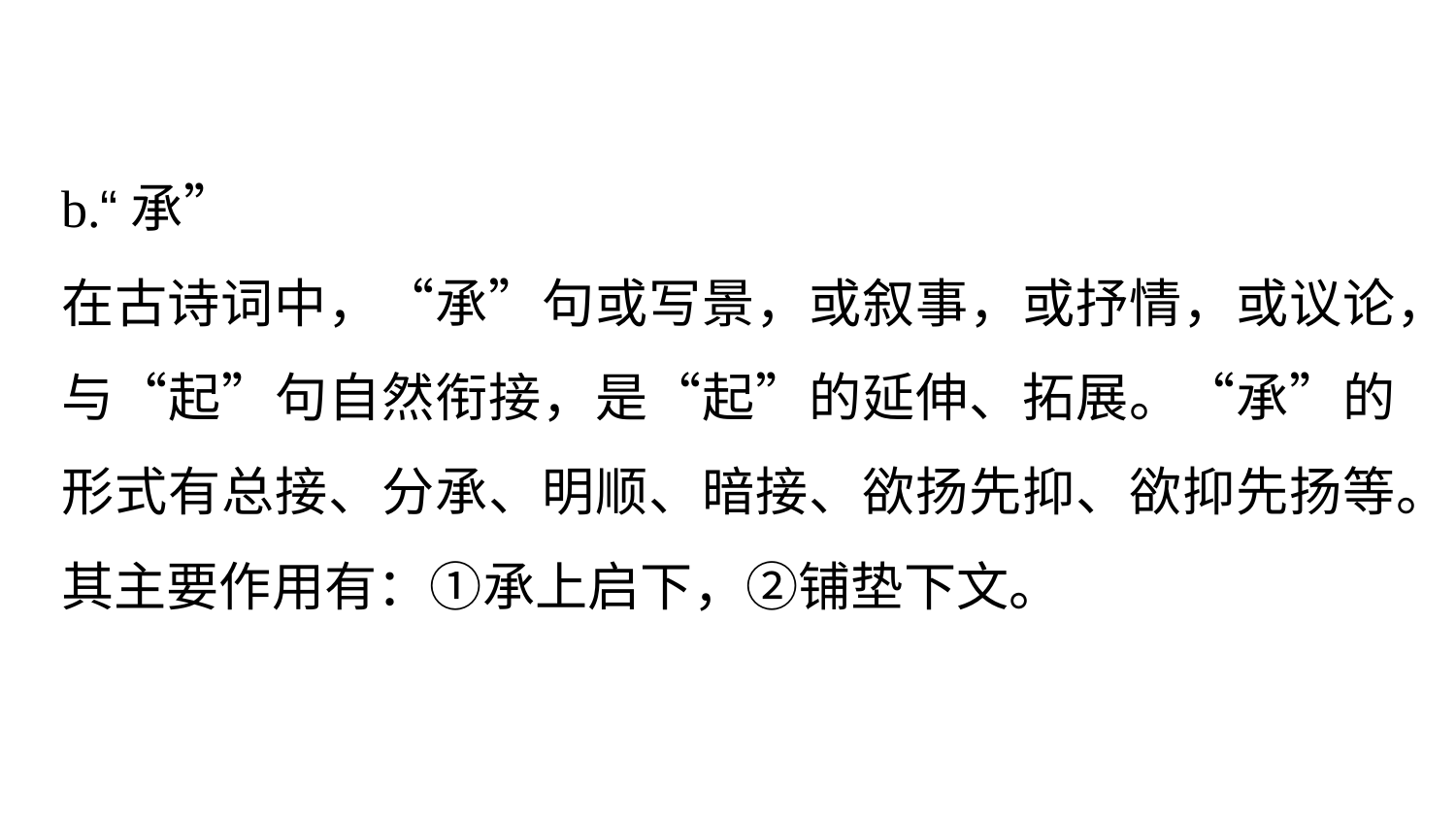

b.“承”
在古诗词中，“承”句或写景，或叙事，或抒情，或议论，与“起”句自然衔接，是“起”的延伸、拓展。“承”的形式有总接、分承、明顺、暗接、欲扬先抑、欲抑先扬等。其主要作用有：①承上启下，②铺垫下文。